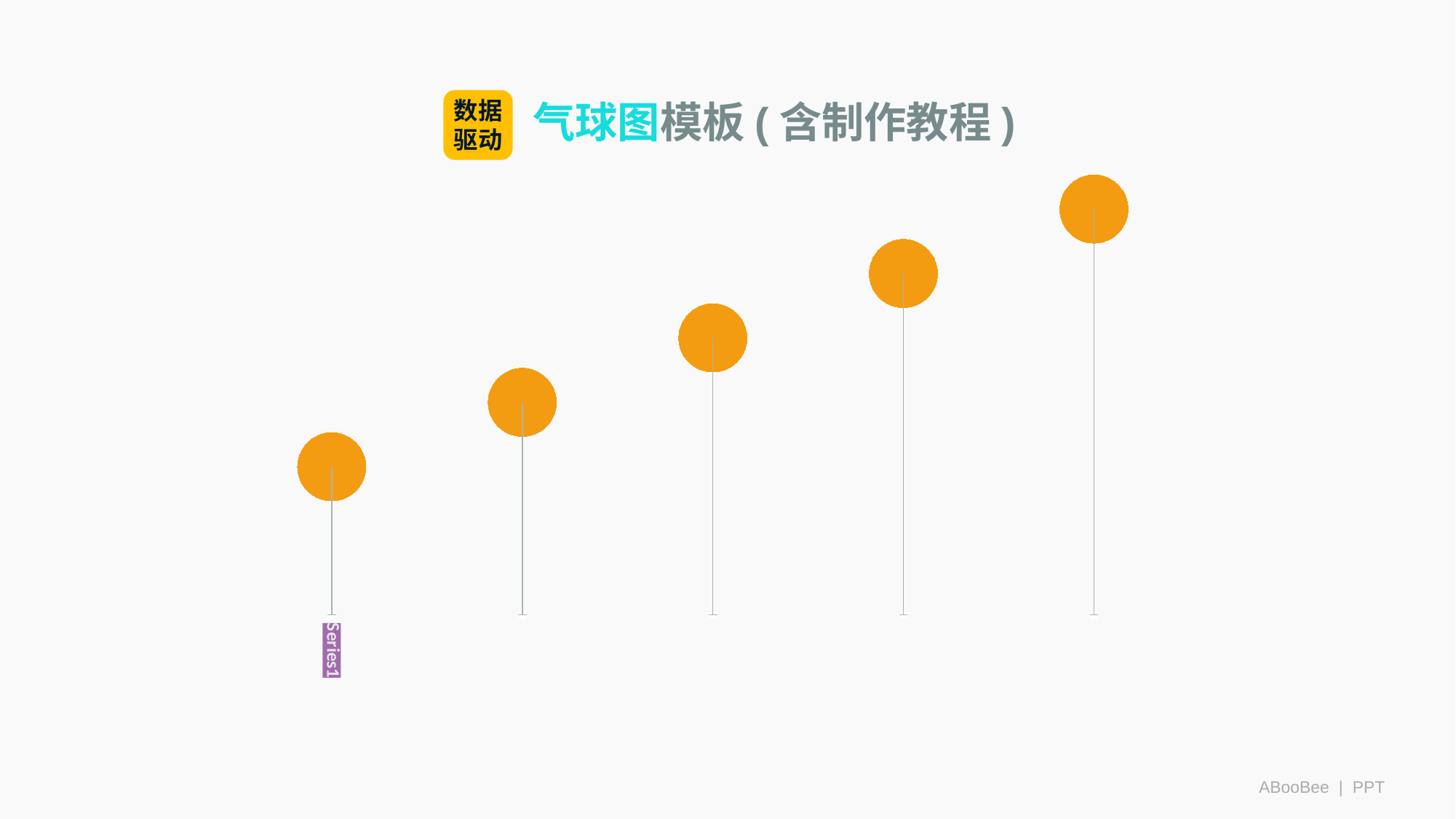

数据驱动
气球图模板(含制作教程)

### Chart

| Category | Y 值 |  |
|---|---|---|